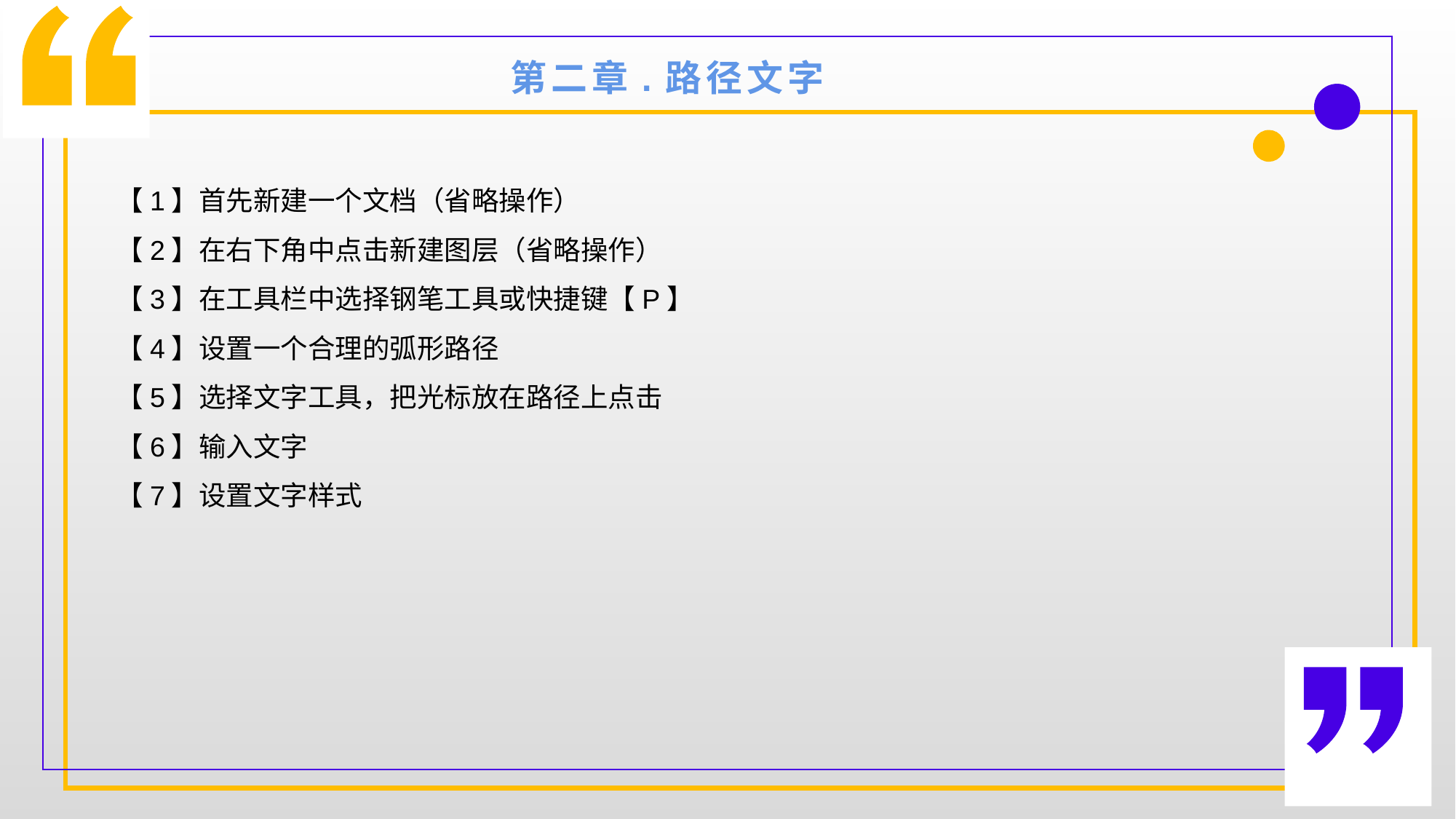

第二章.路径文字

【1】首先新建一个文档（省略操作）
【2】在右下角中点击新建图层（省略操作）
【3】在工具栏中选择钢笔工具或快捷键【P】
【4】设置一个合理的弧形路径
【5】选择文字工具，把光标放在路径上点击
【6】输入文字
【7】设置文字样式